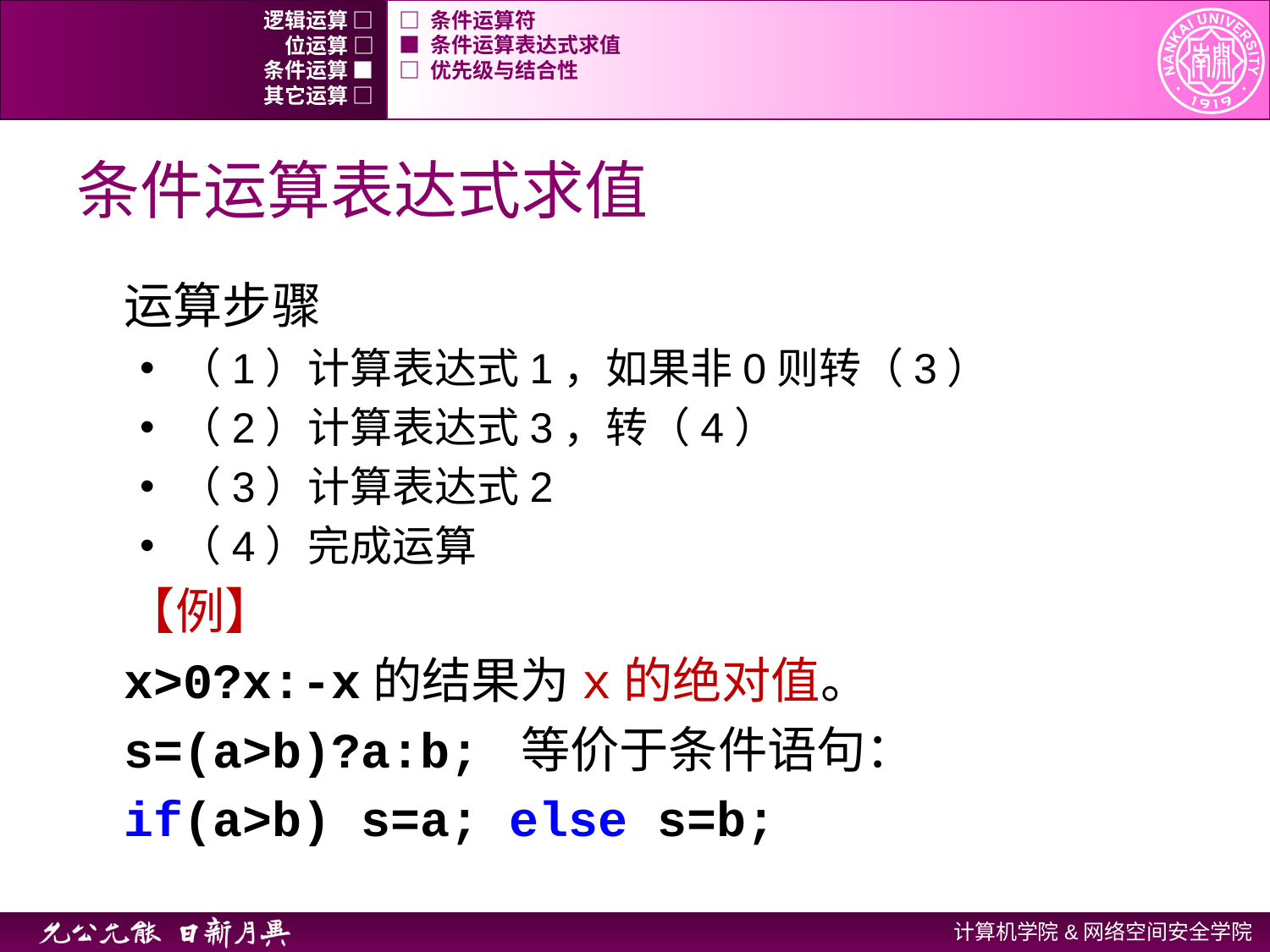

逻辑运算 □
□ 条件运算符
位运算 □
■ 条件运算表达式求值
条件运算 ■
□ 优先级与结合性
其它运算 □

# 条件运算表达式求值
运算步骤
（1）计算表达式1，如果非0则转（3）
（2）计算表达式3，转（4）
（3）计算表达式2
（4）完成运算
【例】
x>0?x:-x的结果为x的绝对值。
s=(a>b)?a:b; 等价于条件语句：
if(a>b) s=a; else s=b;